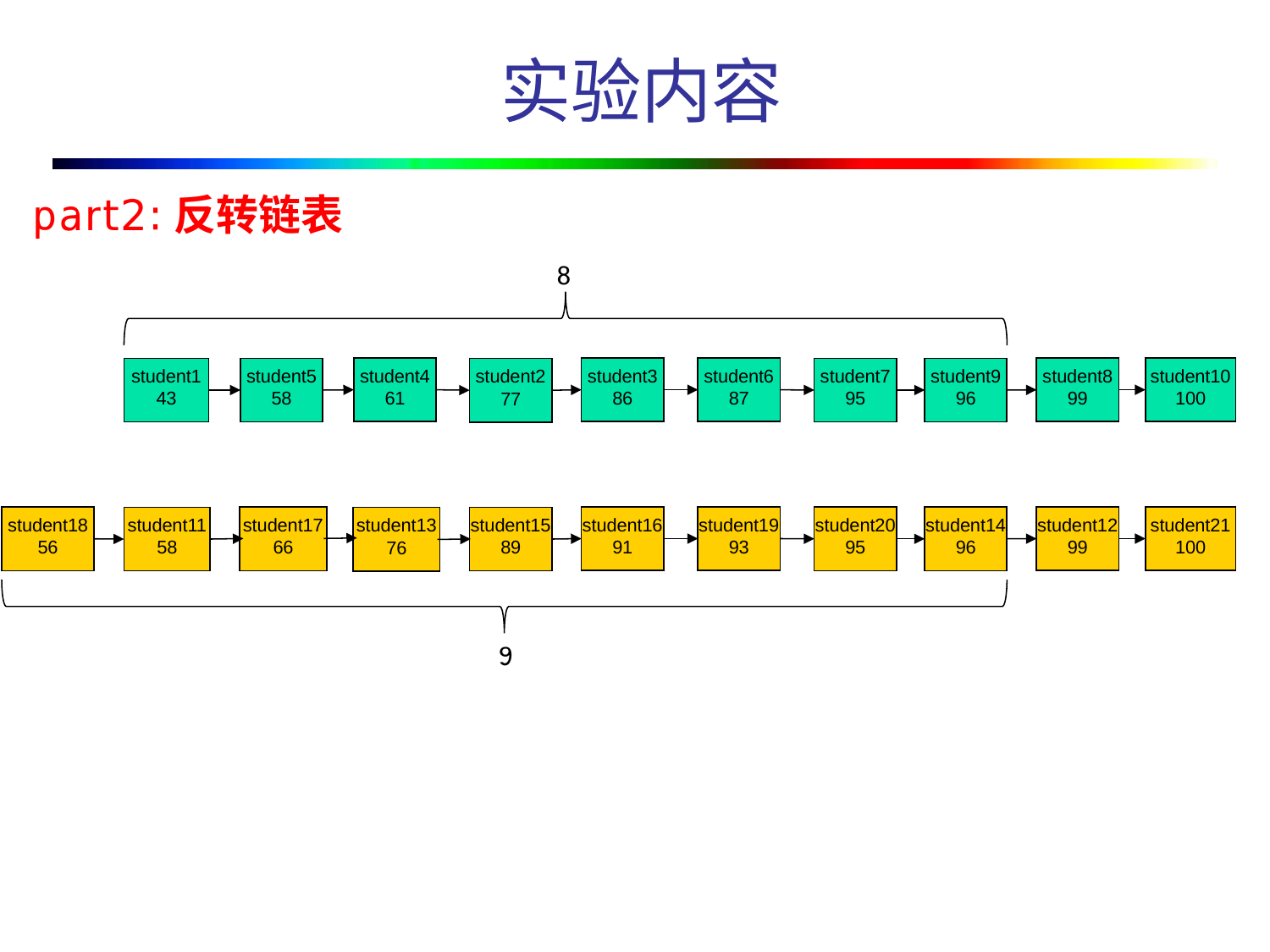

# 实验内容

part2:反转链表
8
student4
61
student3
86
student6
87
student8
99
student10
100
student1
43
student5
58
student7
95
student9
96
student2
77
student16
91
student19
93
student12
99
student21
100
student18
56
student17
66
student20
95
student14
96
student11
58
student15
89
student13
76
9